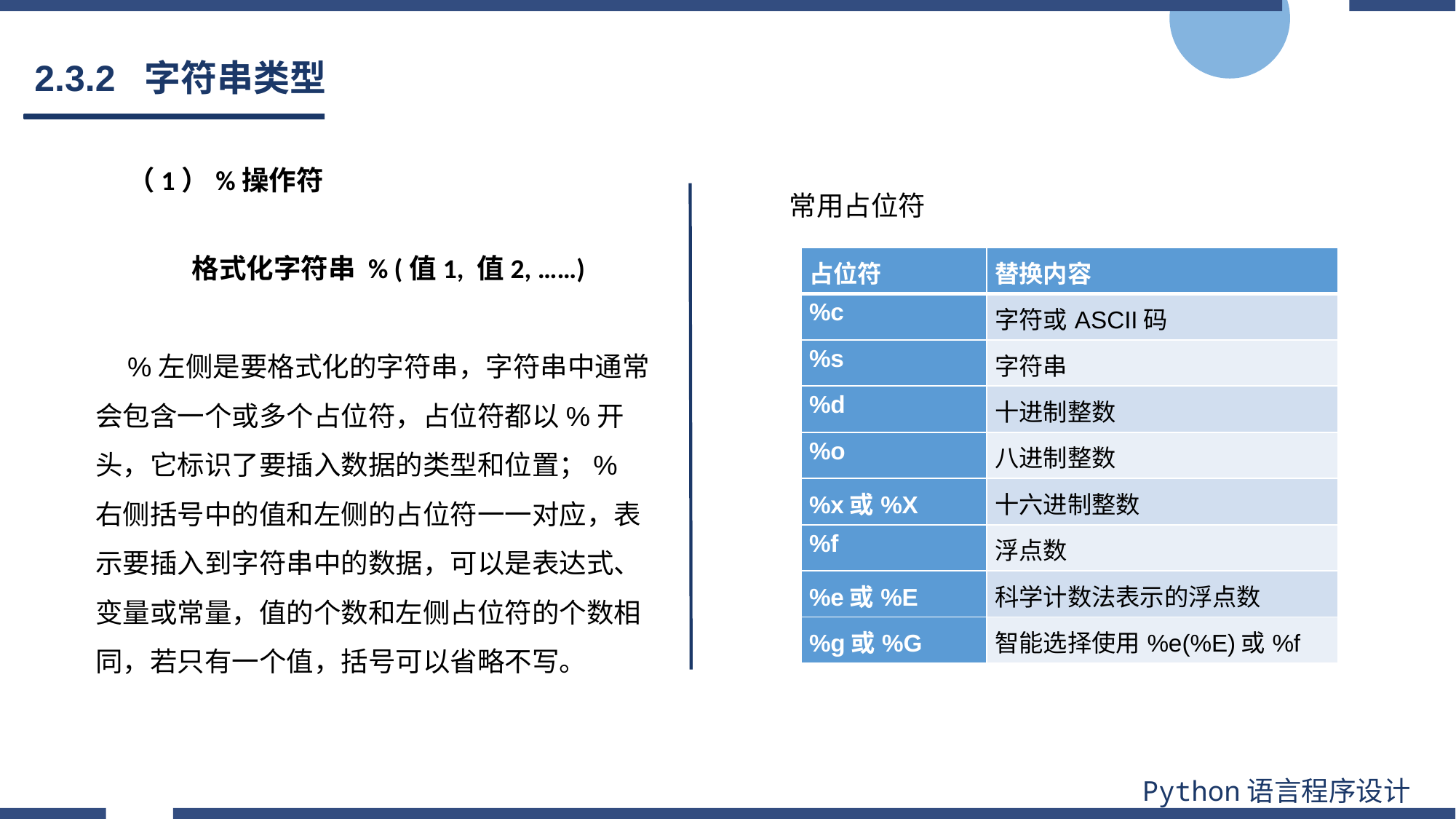

# 2.3.2  字符串类型
（1）%操作符

格式化字符串 % (值1, 值2, ……)

%左侧是要格式化的字符串，字符串中通常会包含一个或多个占位符，占位符都以%开头，它标识了要插入数据的类型和位置；%右侧括号中的值和左侧的占位符一一对应，表示要插入到字符串中的数据，可以是表达式、变量或常量，值的个数和左侧占位符的个数相同，若只有一个值，括号可以省略不写。
常用占位符
| 占位符 | 替换内容 |
| --- | --- |
| %c | 字符或ASCII码 |
| %s | 字符串 |
| %d | 十进制整数 |
| %o | 八进制整数 |
| %x或%X | 十六进制整数 |
| %f | 浮点数 |
| %e或%E | 科学计数法表示的浮点数 |
| %g或%G | 智能选择使用%e(%E)或%f |